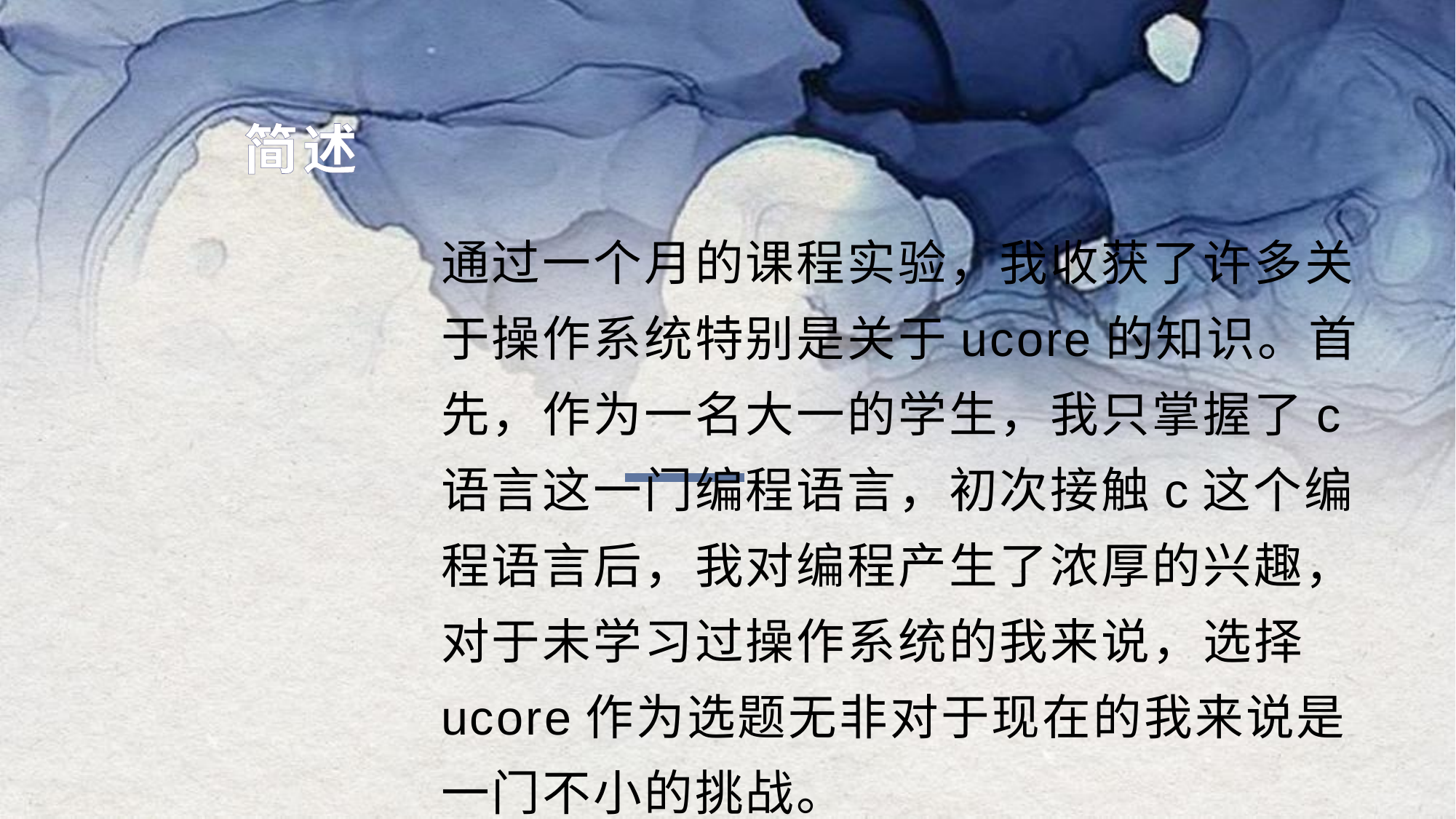

# 简述
通过一个月的课程实验，我收获了许多关于操作系统特别是关于ucore的知识。首先，作为一名大一的学生，我只掌握了c语言这一门编程语言，初次接触c这个编程语言后，我对编程产生了浓厚的兴趣，对于未学习过操作系统的我来说，选择ucore作为选题无非对于现在的我来说是一门不小的挑战。